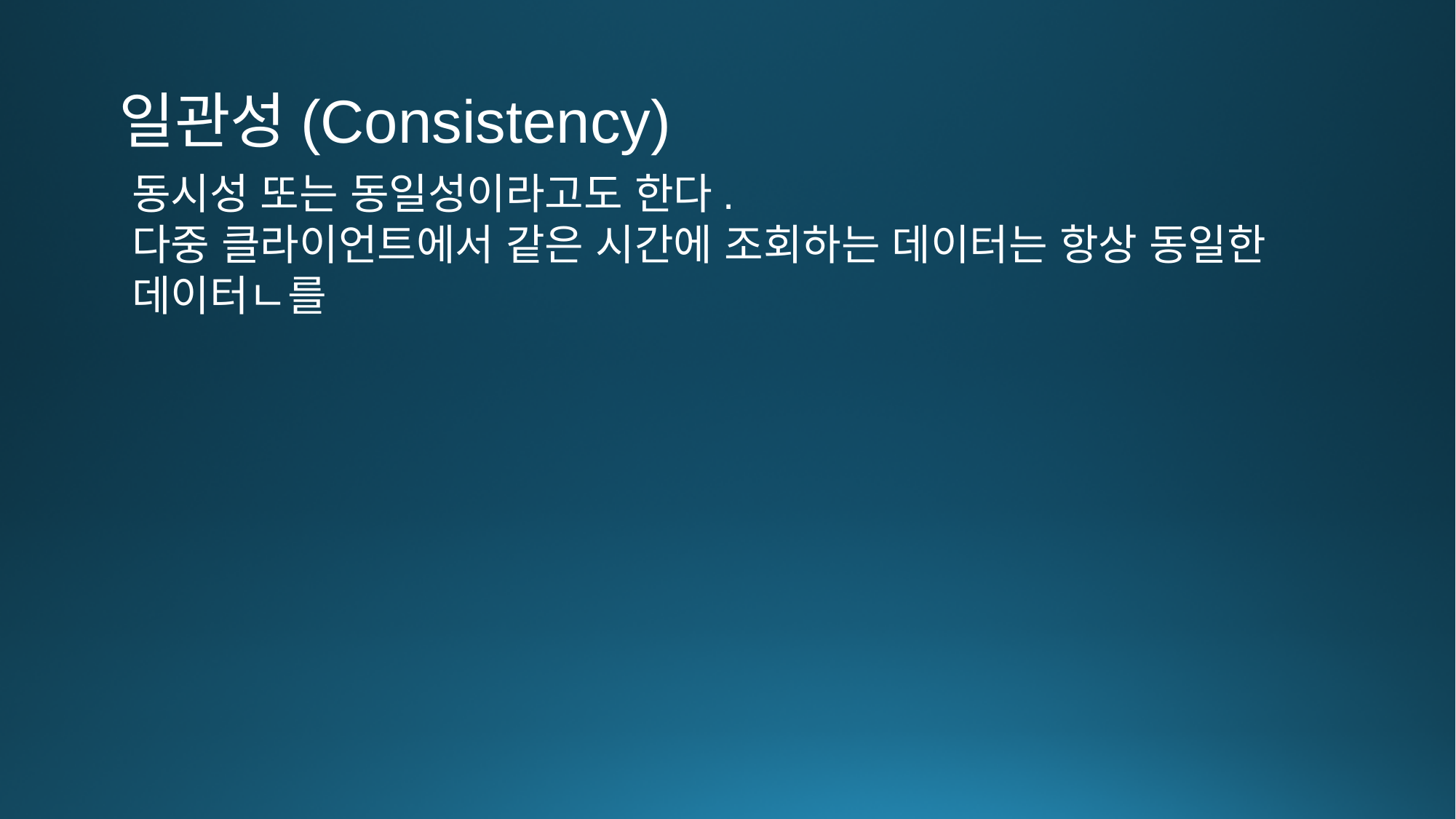

일관성(Consistency)
동시성 또는 동일성이라고도 한다.
다중 클라이언트에서 같은 시간에 조회하는 데이터는 항상 동일한
데이터ㄴ를